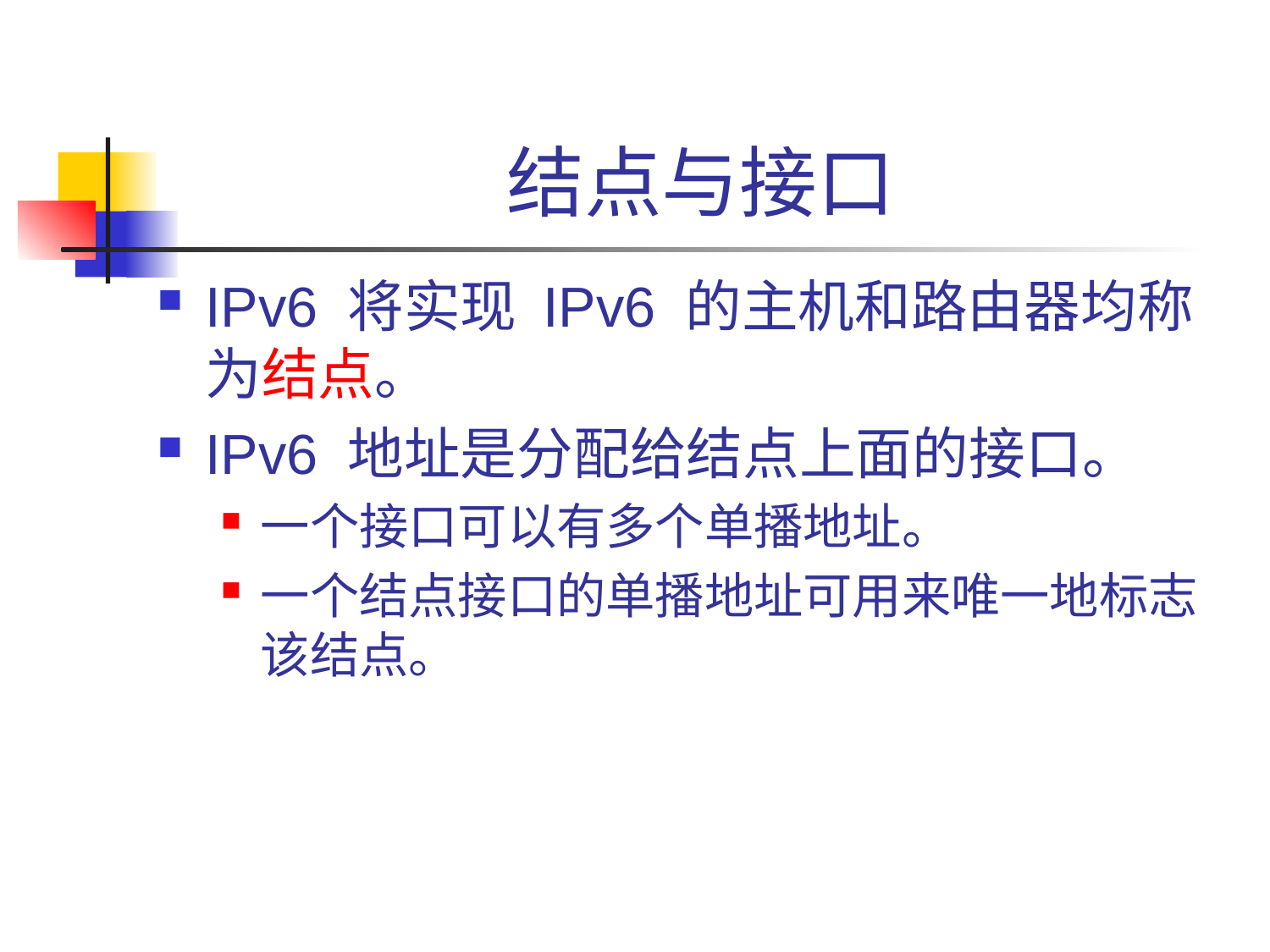

# 结点与接口
IPv6 将实现 IPv6 的主机和路由器均称为结点。
IPv6 地址是分配给结点上面的接口。
一个接口可以有多个单播地址。
一个结点接口的单播地址可用来唯一地标志该结点。